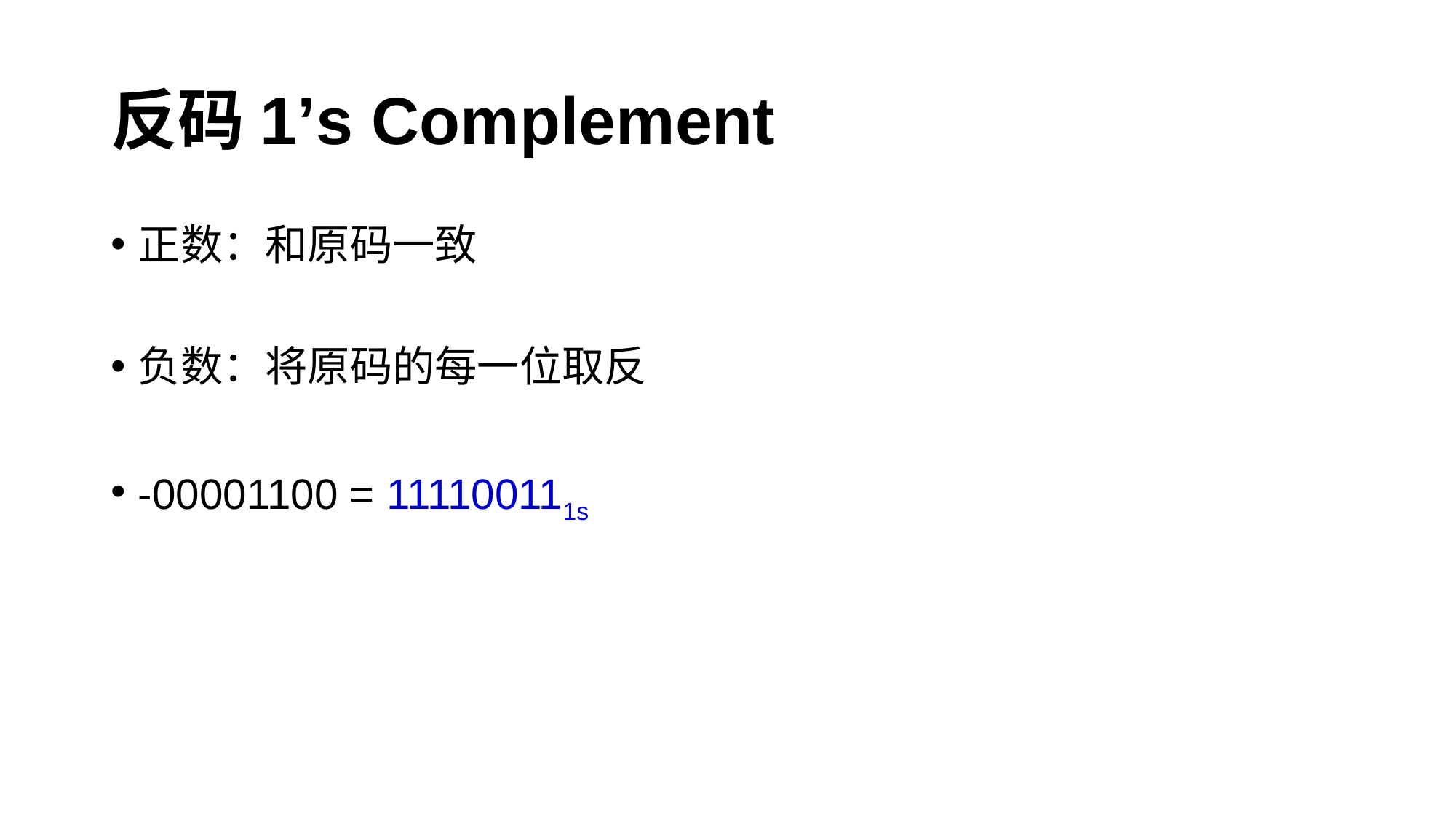

# 反码1’s Complement
正数：和原码一致

负数：将原码的每一位取反

-00001100 = 111100111s